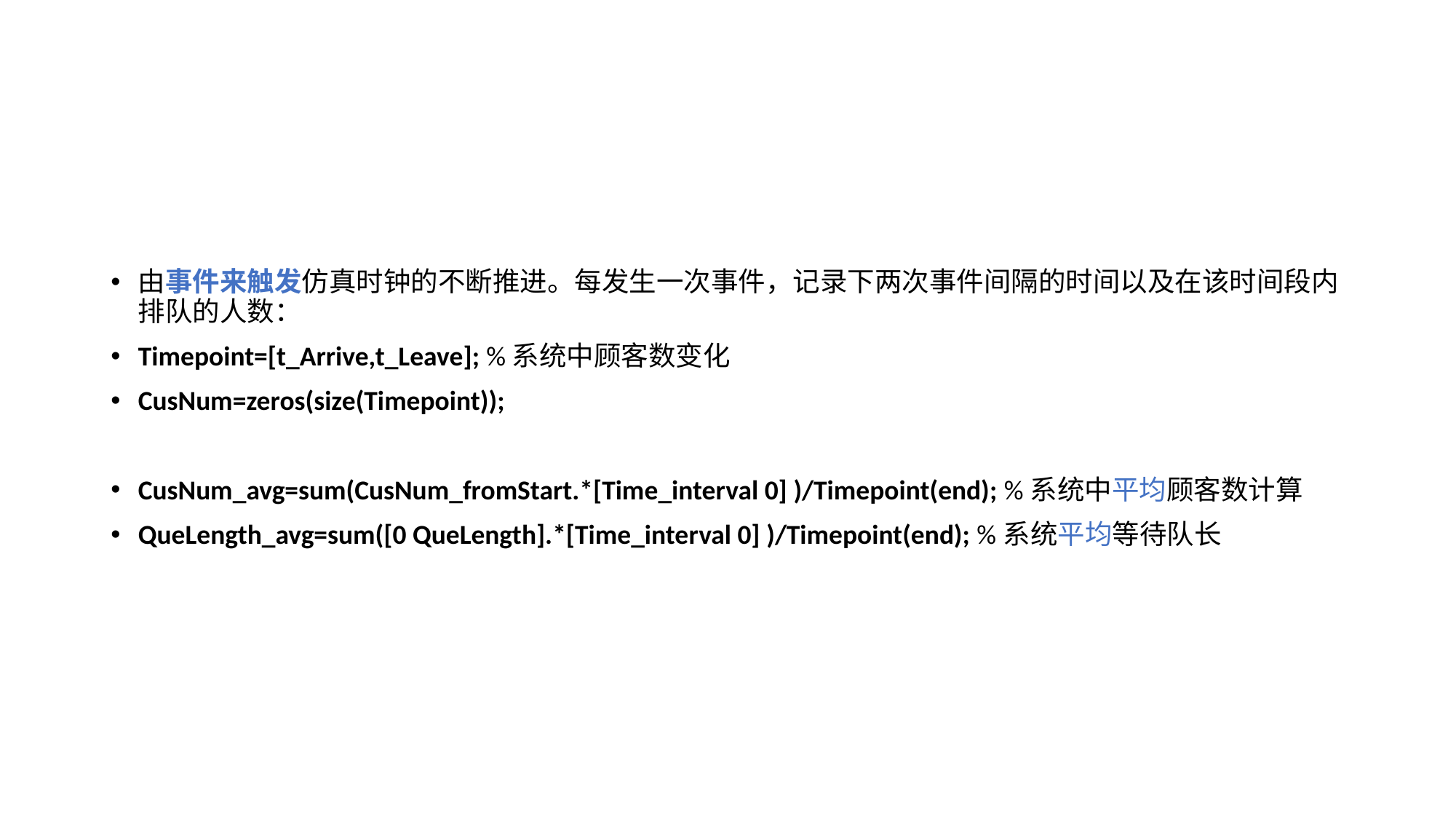

#

由事件来触发仿真时钟的不断推进。每发生一次事件，记录下两次事件间隔的时间以及在该时间段内排队的人数：
Timepoint=[t_Arrive,t_Leave]; %系统中顾客数变化
CusNum=zeros(size(Timepoint));

CusNum_avg=sum(CusNum_fromStart.*[Time_interval 0] )/Timepoint(end); %系统中平均顾客数计算
QueLength_avg=sum([0 QueLength].*[Time_interval 0] )/Timepoint(end); %系统平均等待队长